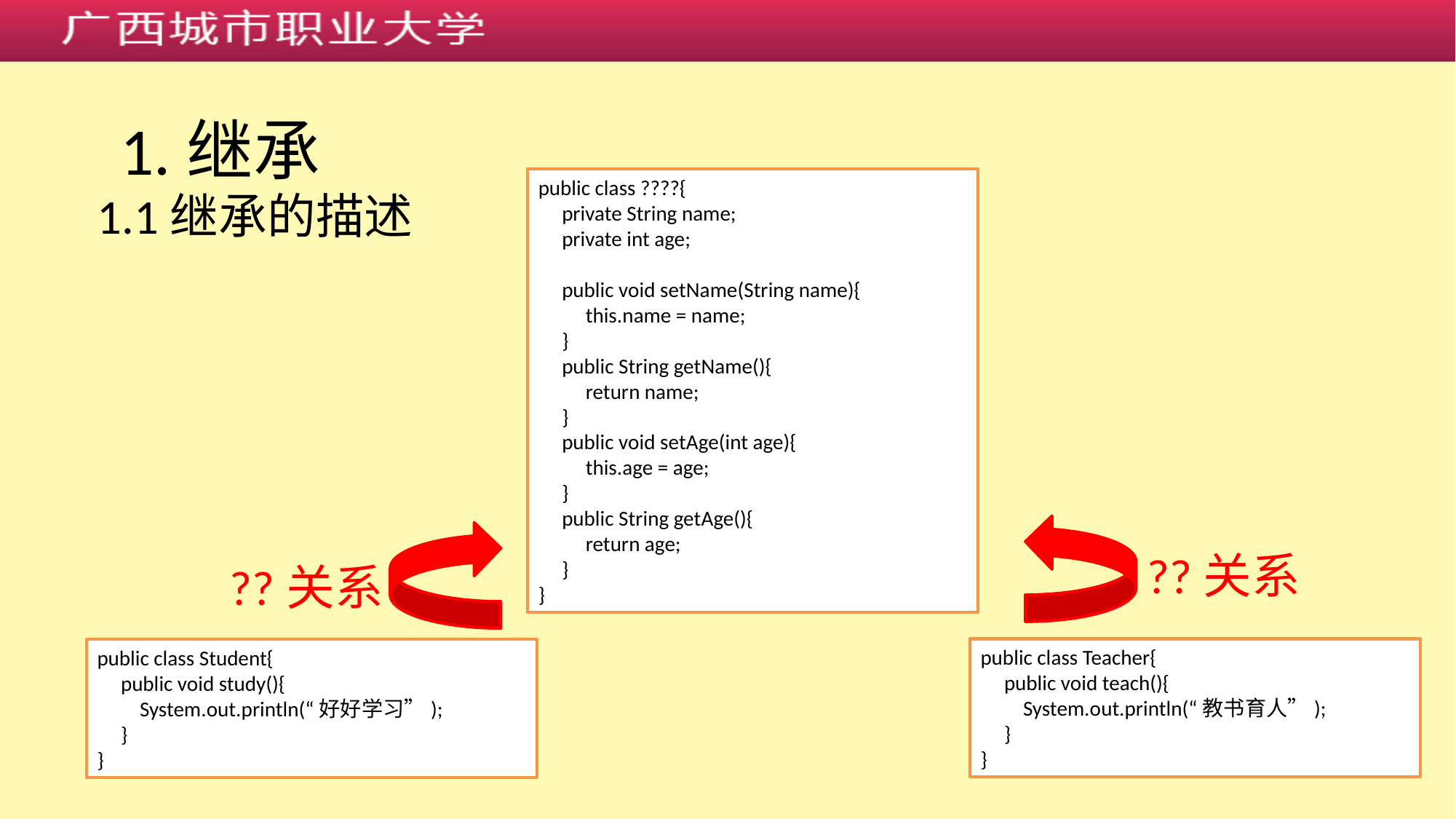

# 1.继承
public class ????{
     private String name;
     private int age;

     public void setName(String name){
          this.name = name;
     }
     public String getName(){
          return name;
     }
     public void setAge(int age){
          this.age = age;
     }
     public String getAge(){
          return age;
     }
}
1.1继承的描述
相同特征

??关系
??关系
public class Teacher{
     public void teach(){
         System.out.println(“教书育人”);
     }
}
public class Student{
     public void study(){
         System.out.println(“好好学习”);
     }
}